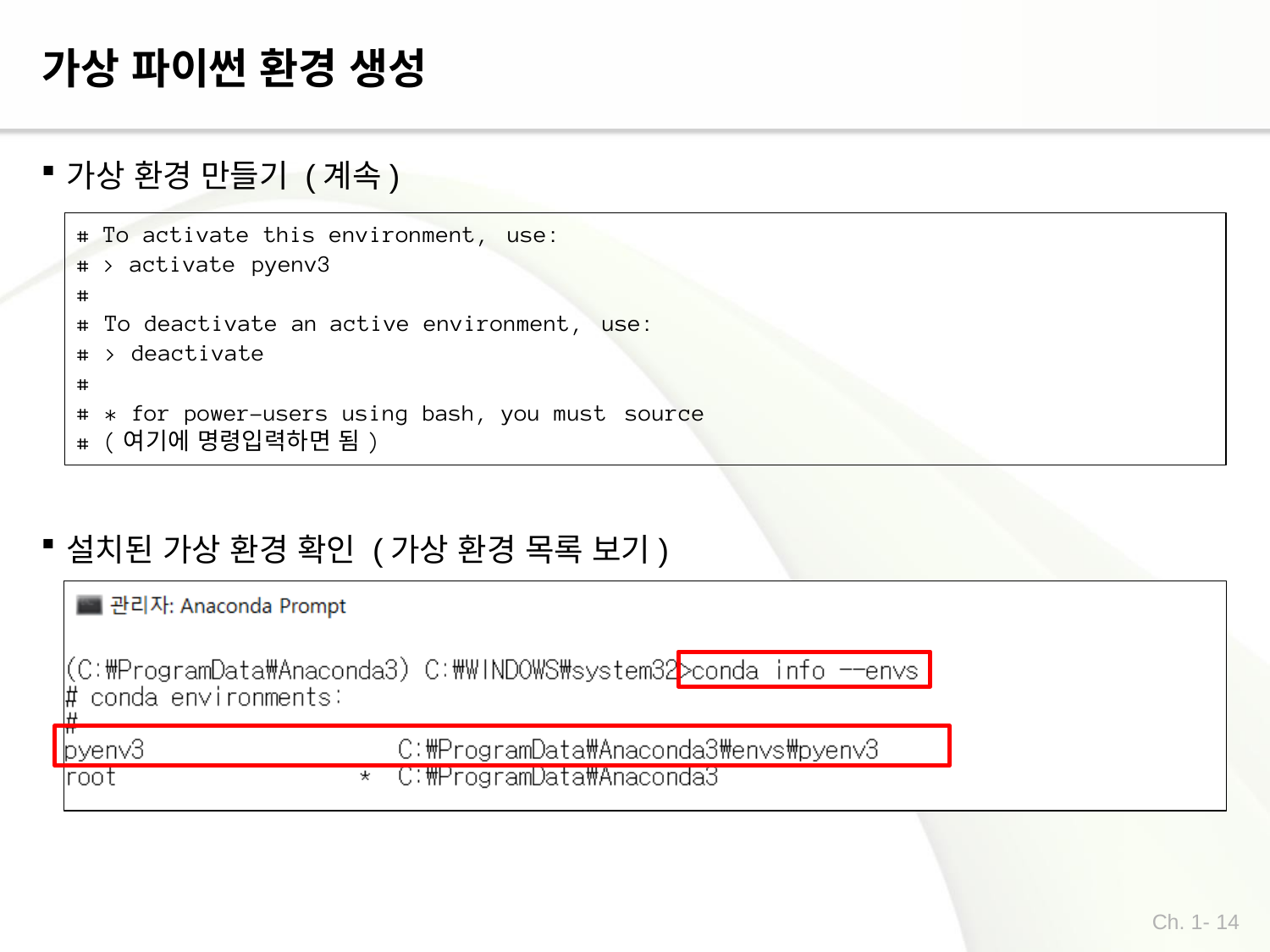

# 가상 파이썬 환경 생성
가상 환경 만들기 (계속)

# To activate this environment, use:
# > activate pyenv3
#
#
#
#
#
To deactivate an active environment, use:
> deactivate

* for power-users using bash, you must source
# (여기에 명령입력하면 됨)
설치된 가상 환경 확인 (가상 환경 목록 보기)

Ch. 1- 14